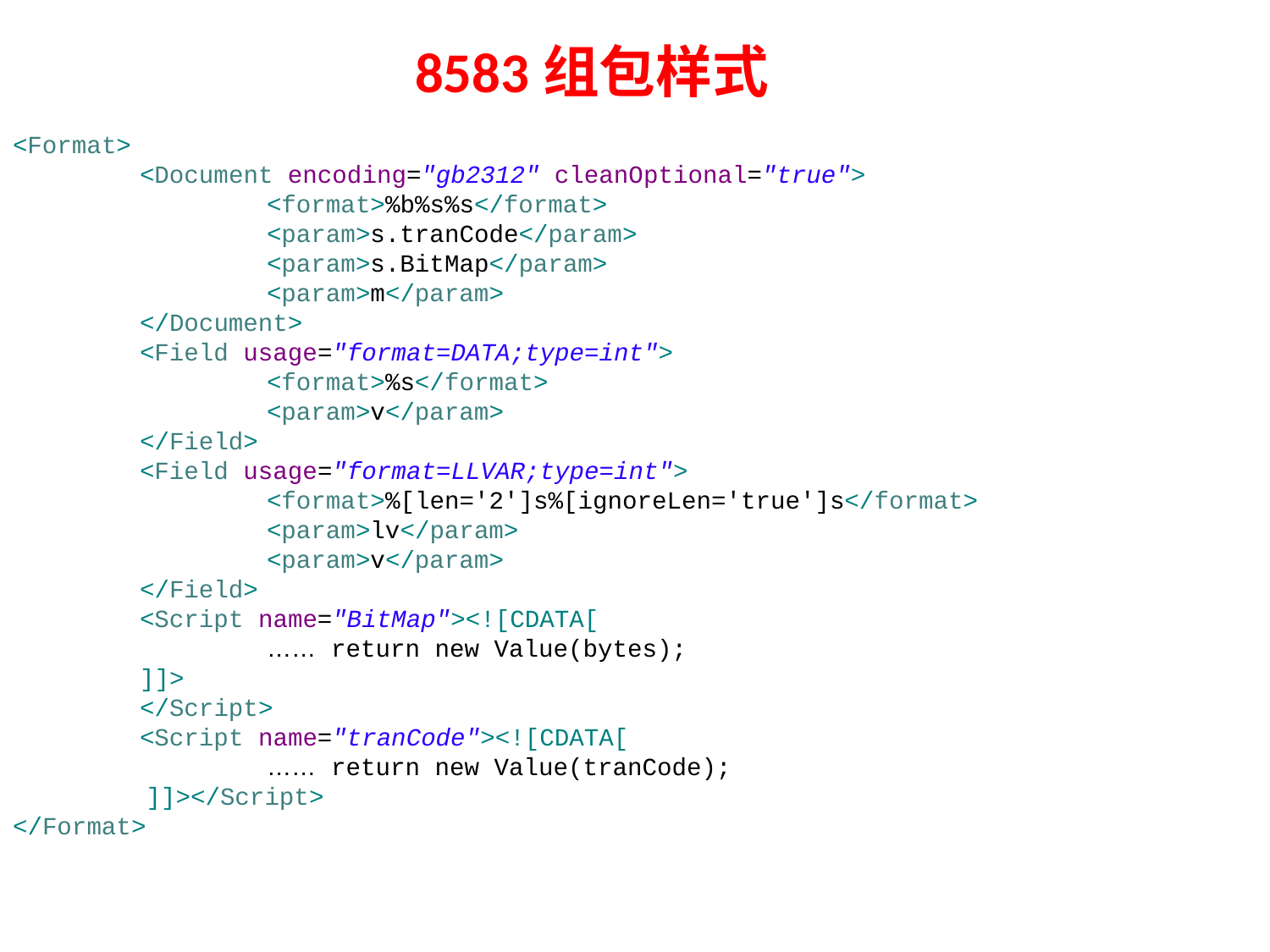

8583组包样式
<Format>
	<Document encoding="gb2312" cleanOptional="true">
		<format>%b%s%s</format>
		<param>s.tranCode</param>
		<param>s.BitMap</param>
		<param>m</param>
	</Document>
	<Field usage="format=DATA;type=int">
		<format>%s</format>
		<param>v</param>
	</Field>
	<Field usage="format=LLVAR;type=int">
		<format>%[len='2']s%[ignoreLen='true']s</format>
		<param>lv</param>
		<param>v</param>
	</Field>
	<Script name="BitMap"><![CDATA[
		…… return new Value(bytes);
	]]>
	</Script>
	<Script name="tranCode"><![CDATA[
		…… return new Value(tranCode);
         ]]></Script>
</Format>